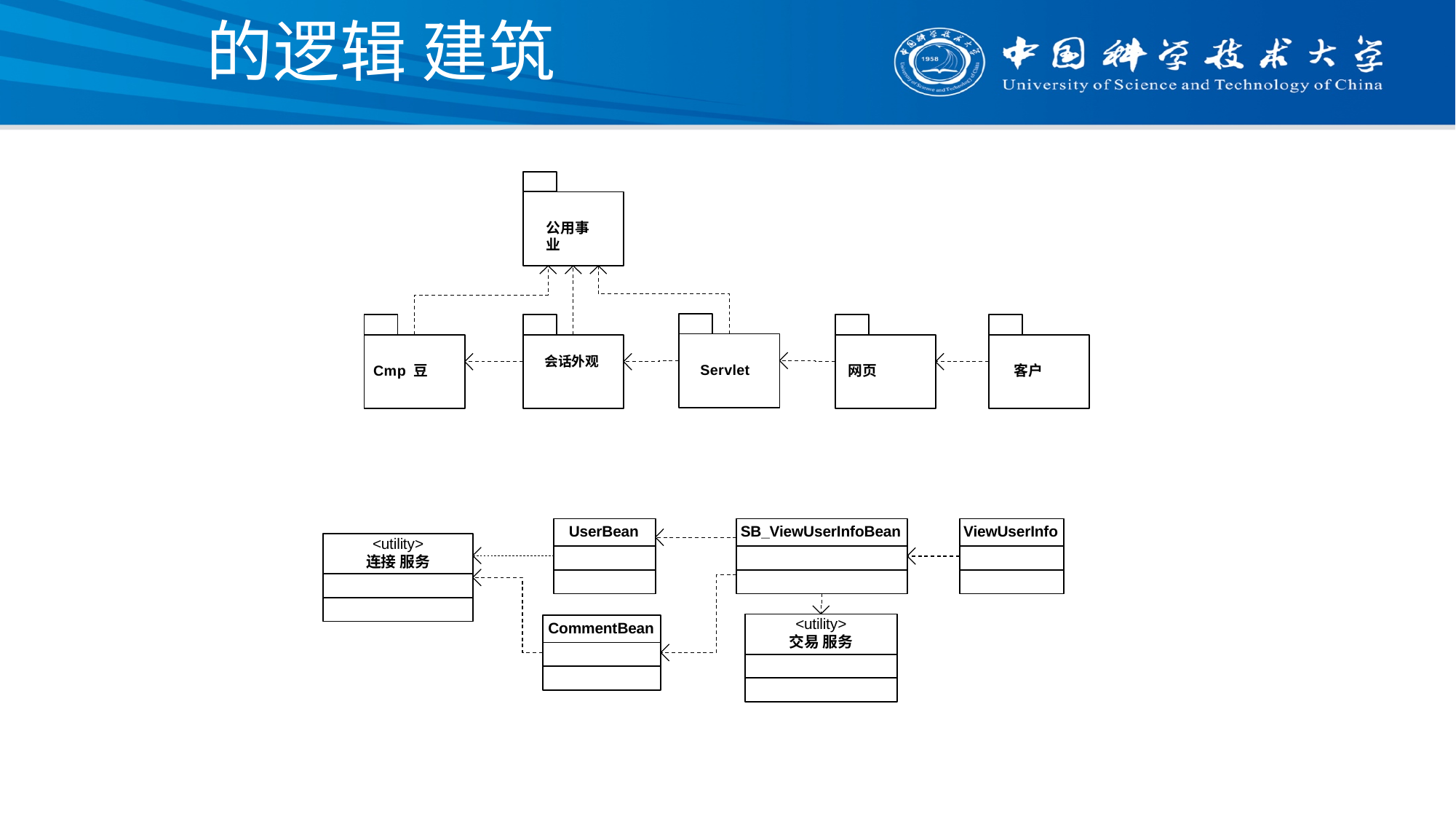

# 的逻辑 建筑

公用事业

会话外观

Servlet
Cmp 豆

网页

客户

UserBean
SB_ViewUserInfoBean
ViewUserInfo

<utility>
连接 服务

<utility>
交易 服务

CommentBean

10